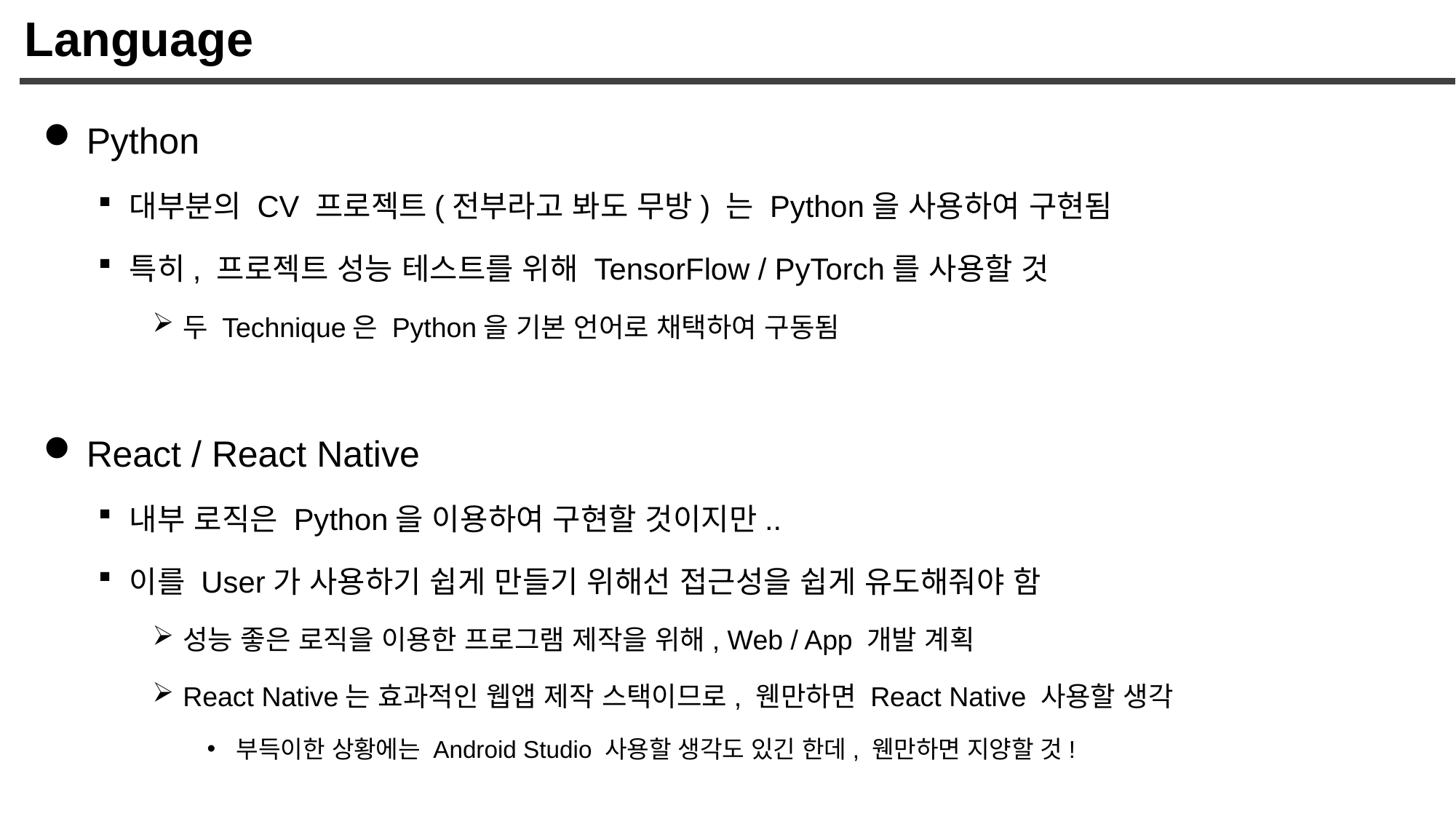

# Language
Python
대부분의 CV 프로젝트(전부라고 봐도 무방) 는 Python을 사용하여 구현됨
특히, 프로젝트 성능 테스트를 위해 TensorFlow / PyTorch를 사용할 것
두 Technique은 Python을 기본 언어로 채택하여 구동됨

React / React Native
내부 로직은 Python을 이용하여 구현할 것이지만..
이를 User가 사용하기 쉽게 만들기 위해선 접근성을 쉽게 유도해줘야 함
성능 좋은 로직을 이용한 프로그램 제작을 위해, Web / App 개발 계획
React Native는 효과적인 웹앱 제작 스택이므로, 웬만하면 React Native 사용할 생각
부득이한 상황에는 Android Studio 사용할 생각도 있긴 한데, 웬만하면 지양할 것!